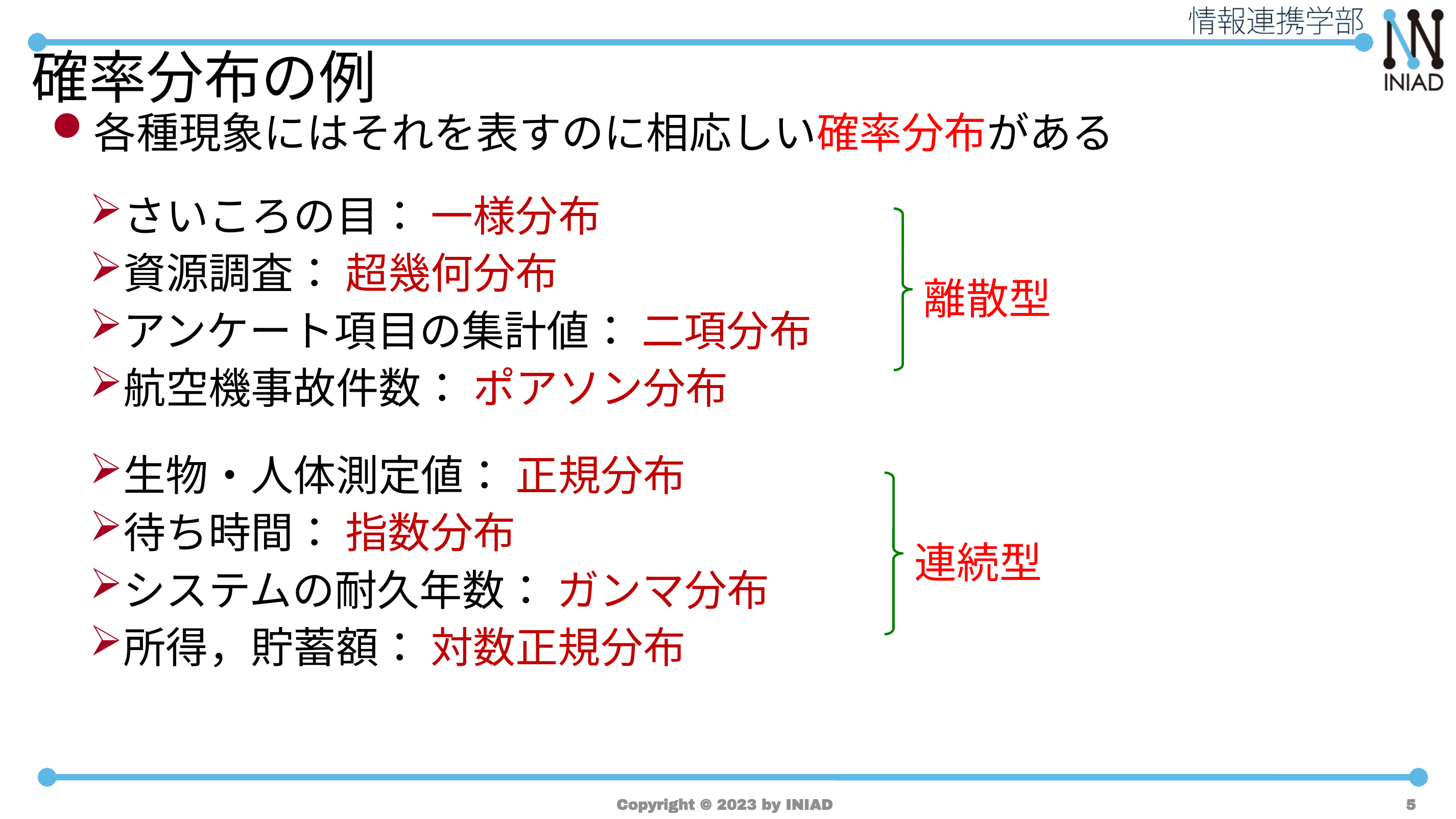

# 確率分布の例
各種現象にはそれを表すのに相応しい確率分布がある
さいころの目： 一様分布
資源調査： 超幾何分布
アンケート項目の集計値： 二項分布
航空機事故件数： ポアソン分布

離散型
生物・人体測定値： 正規分布
待ち時間： 指数分布
システムの耐久年数： ガンマ分布
所得，貯蓄額： 対数正規分布

連続型
Copyright © 2023 by INIAD
5